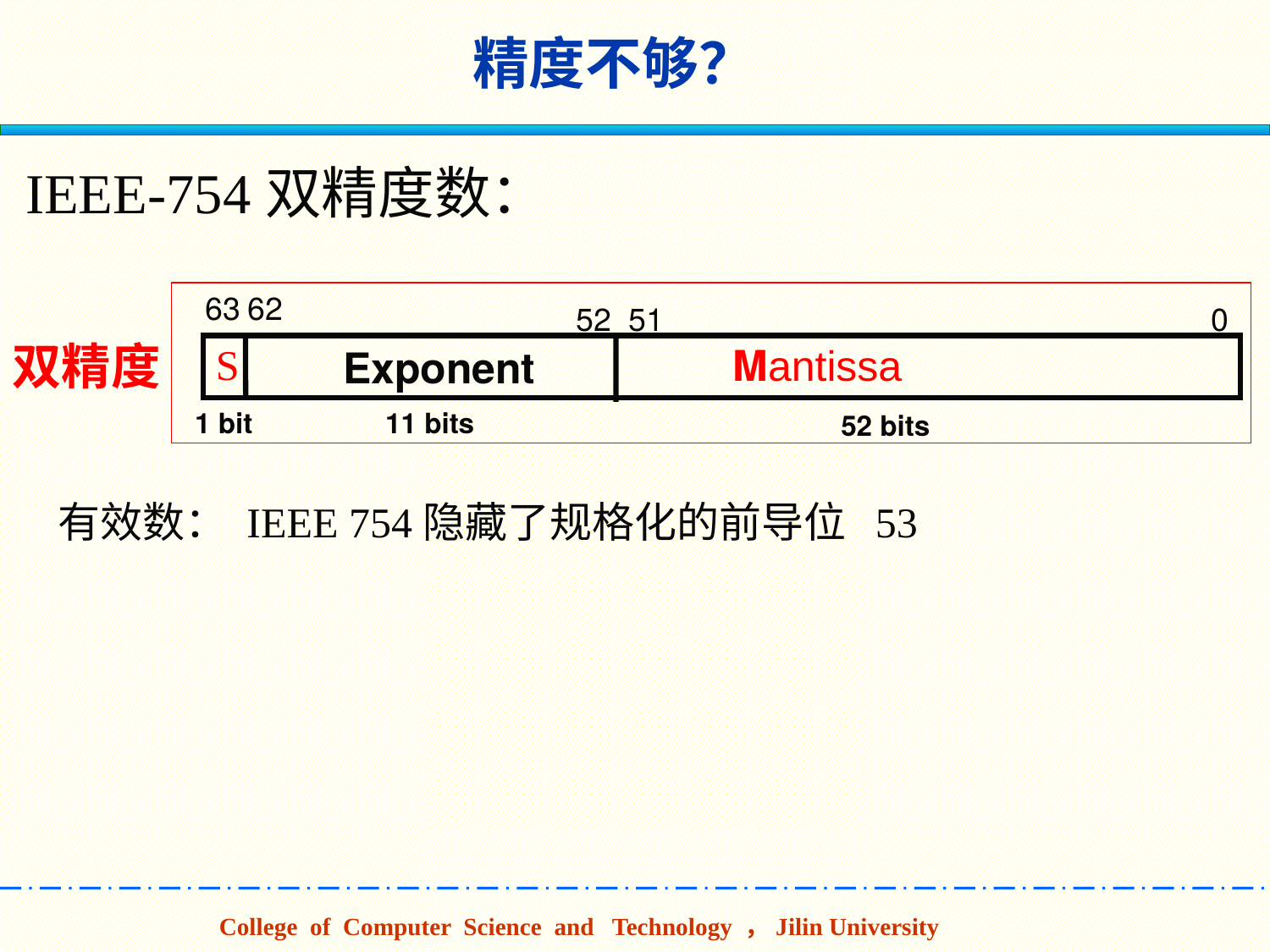

精度不够？
IEEE-754双精度数：

63
62
52
51
0
双精度
S

Exponent

1 bit
11 bits
52 bits
Mantissa
有效数： IEEE 754隐藏了规格化的前导位  53